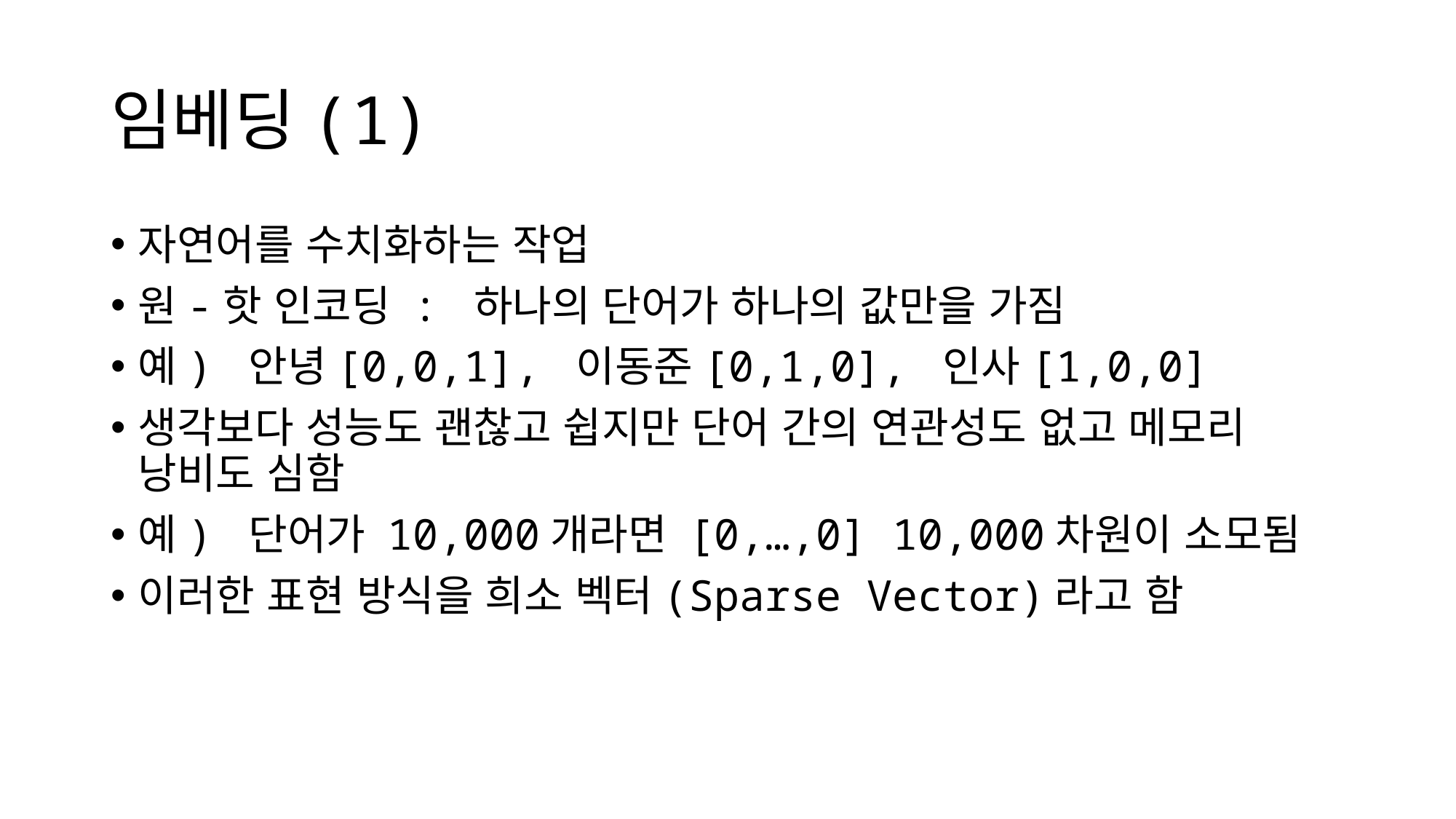

# 임베딩(1)
자연어를 수치화하는 작업
원-핫 인코딩 : 하나의 단어가 하나의 값만을 가짐
예) 안녕[0,0,1], 이동준[0,1,0], 인사[1,0,0]
생각보다 성능도 괜찮고 쉽지만 단어 간의 연관성도 없고 메모리 낭비도 심함
예) 단어가 10,000개라면 [0,…,0] 10,000차원이 소모됨
이러한 표현 방식을 희소 벡터(Sparse Vector)라고 함